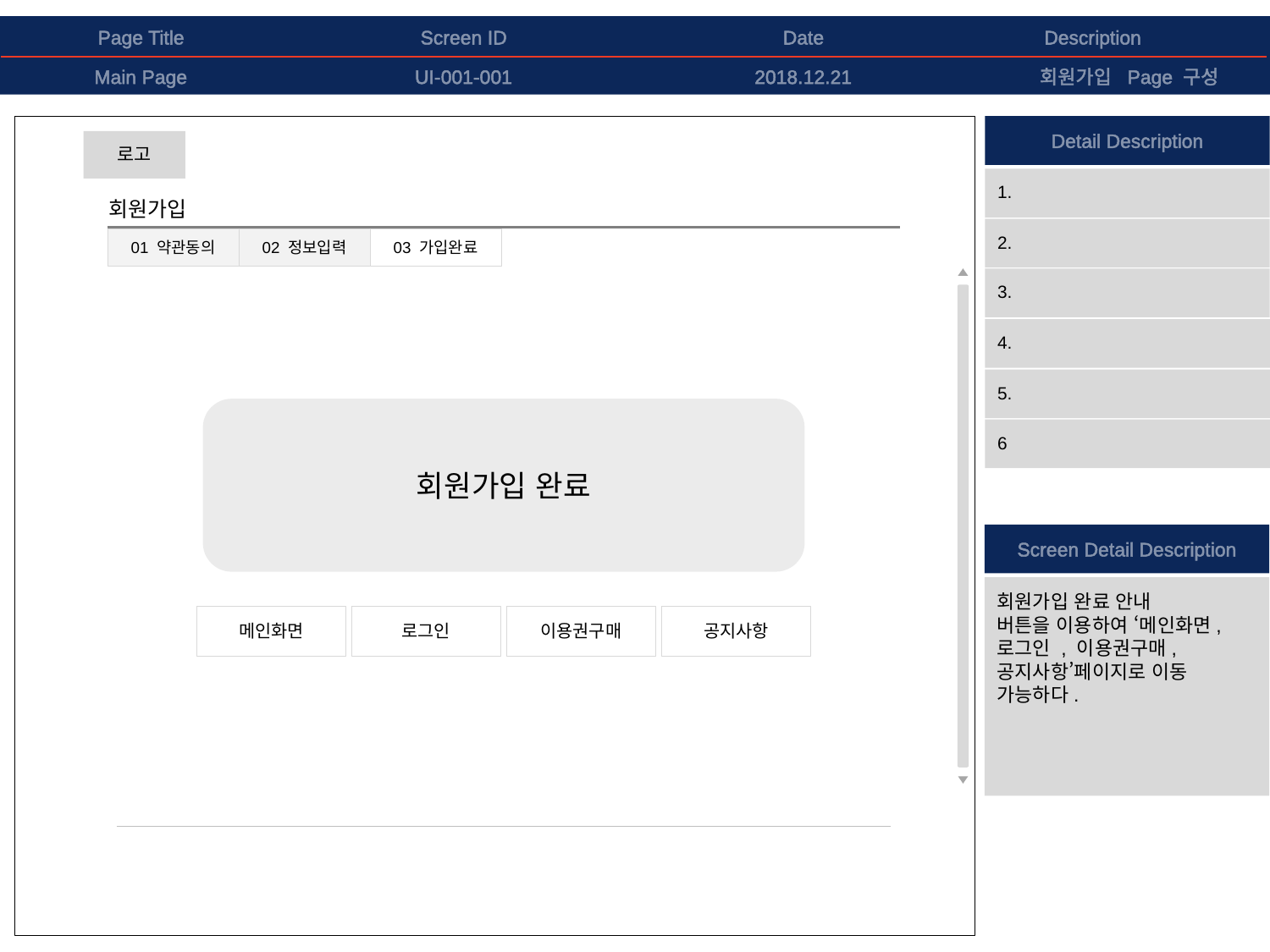

Page Title
Screen ID
Date
Description
Main Page
UI-001-001
2018.12.21
회원가입  Page 구성

Detail Description

로고

1.
회원가입

2.

01 약관동의

02 정보입력

03 가입완료

3.

4.

5.

회원가입 완료

6

Screen Detail Description

회원가입 완료 안내
버튼을 이용하여 ‘메인화면, 로그인 , 이용권구매, 공지사항’페이지로 이동 가능하다.

메인화면

로그인

이용권구매

공지사항